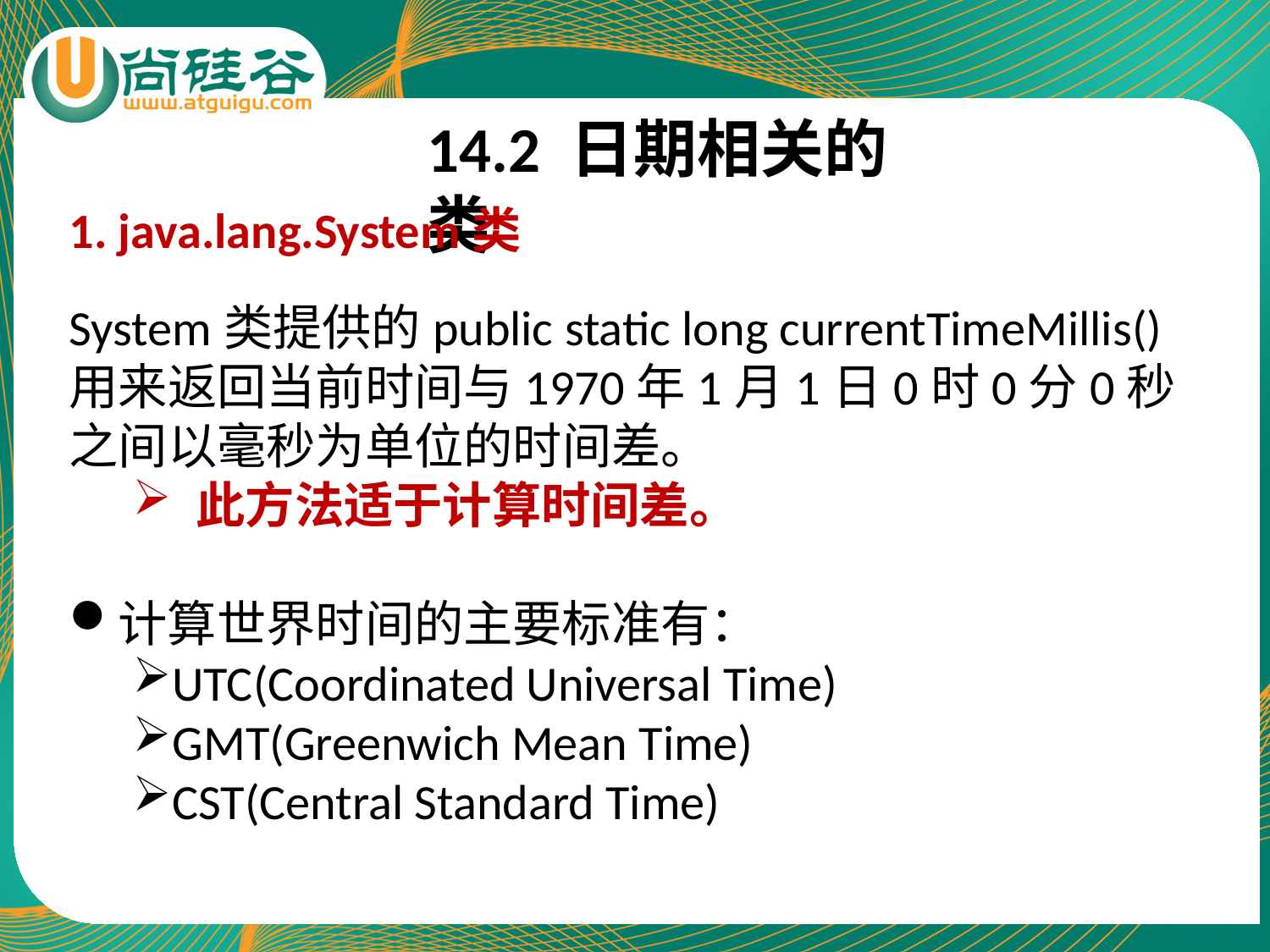

14.2 日期相关的类
1. java.lang.System类

System类提供的public static long currentTimeMillis()用来返回当前时间与1970年1月1日0时0分0秒之间以毫秒为单位的时间差。
此方法适于计算时间差。

计算世界时间的主要标准有：
UTC(Coordinated Universal Time)
GMT(Greenwich Mean Time)
CST(Central Standard Time)